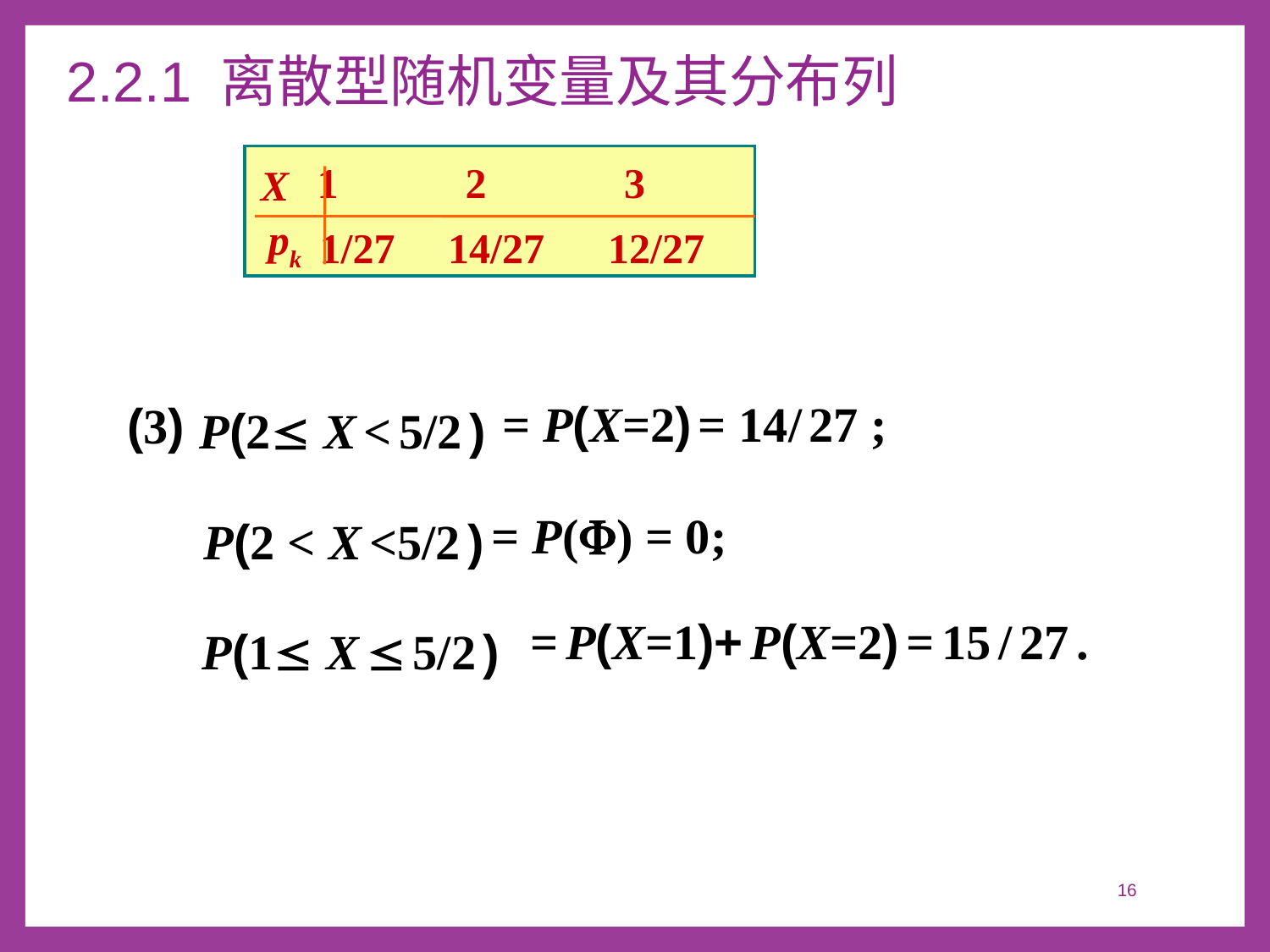

# 2.2.1 离散型随机变量及其分布列

X

       1            2             3

pk

    1/27     14/27      12/27

= P(X=2)
= 14/ 27 ;
(3)
P(2≤ X < 5/2 )
= P(Φ) = 0;
P(2 < X <5/2 )
= P(X=1)+ P(X=2)
= 15 / 27 .
P(1≤ X ≤ 5/2 )
16